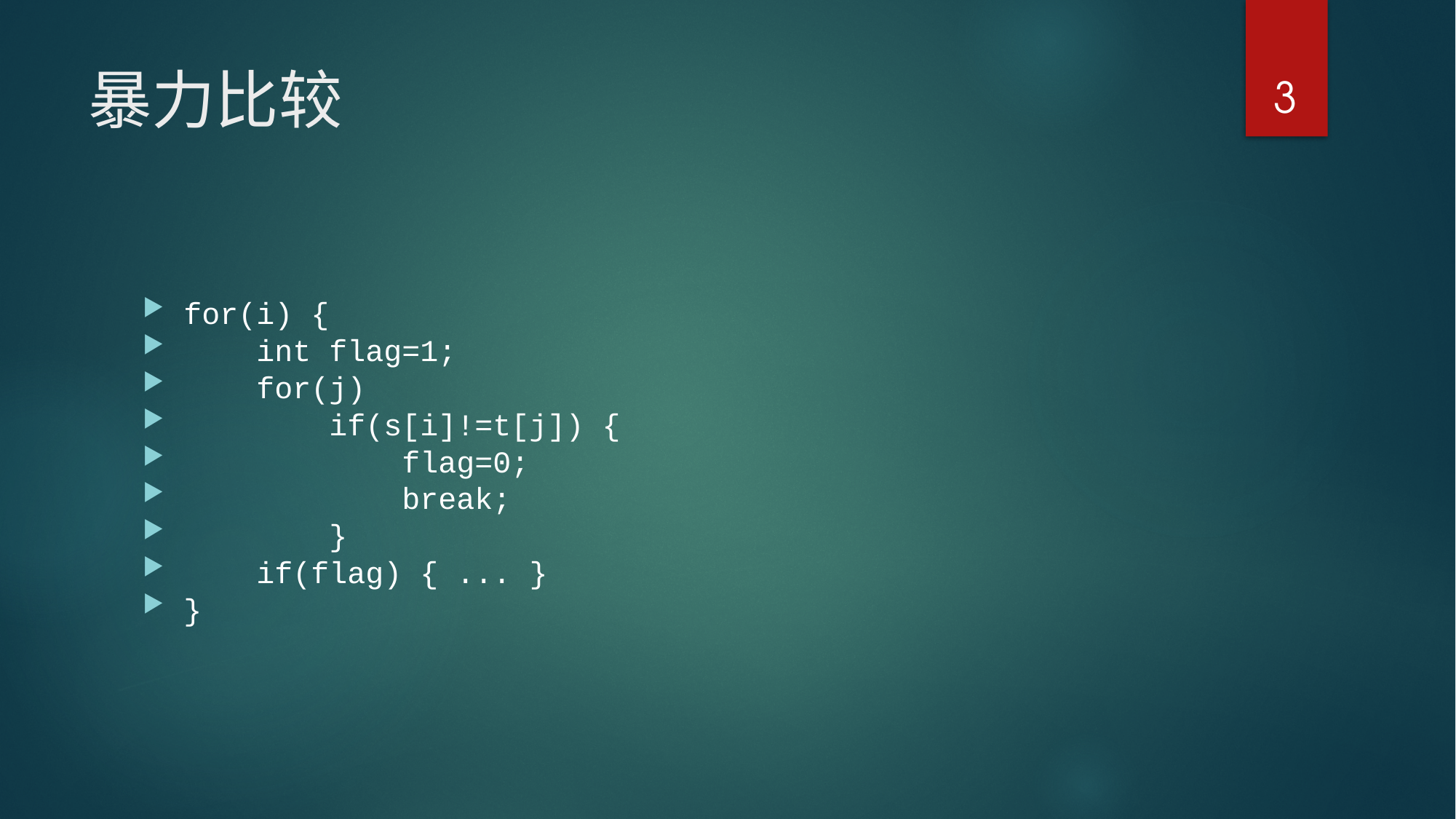

3
# 暴力比较
for(i) {
    int flag=1;
    for(j)
        if(s[i]!=t[j]) {
            flag=0;
            break;
        }
    if(flag) { ... }
}